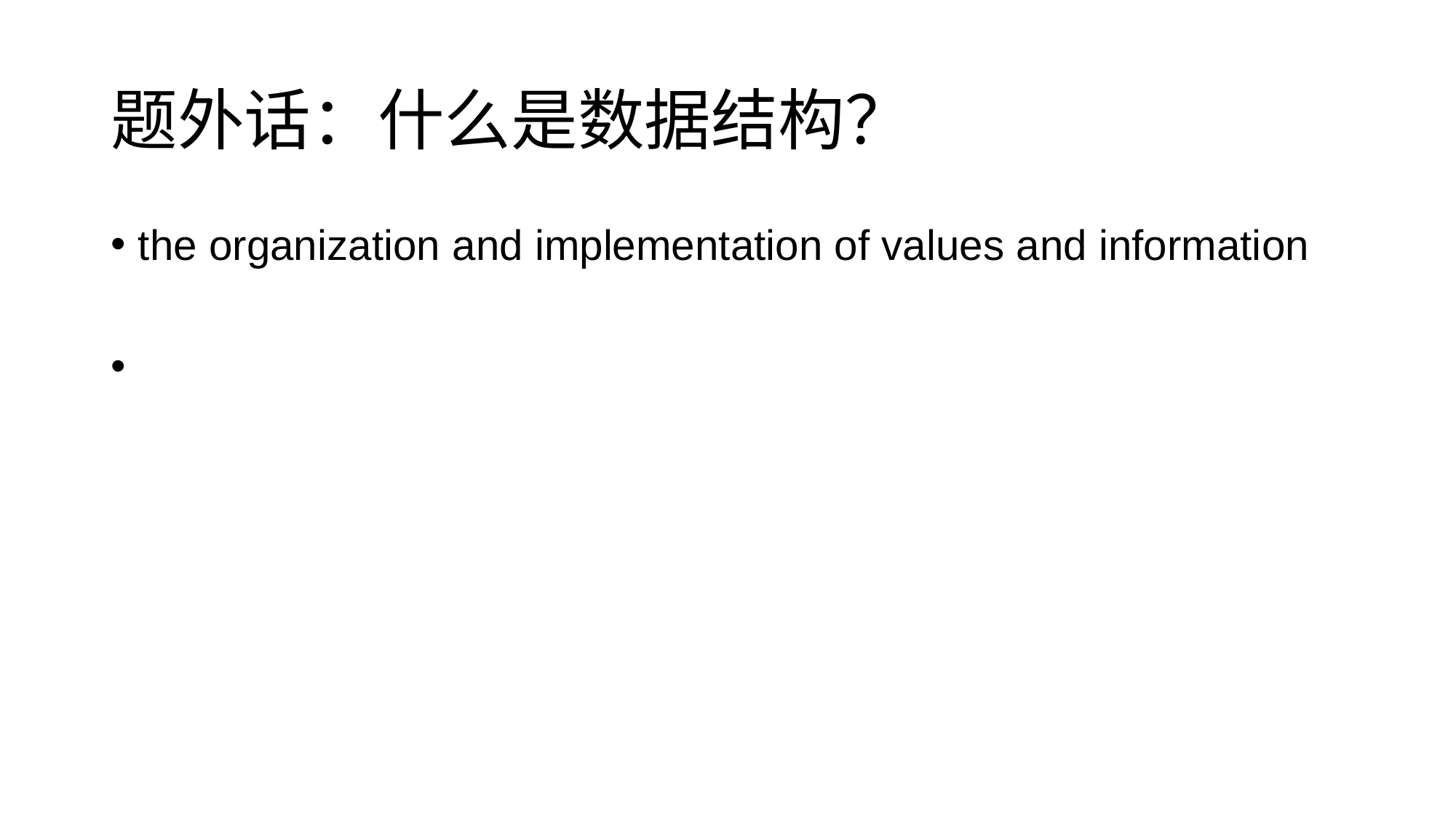

# 题外话：什么是数据结构？
the organization and implementation of values and information